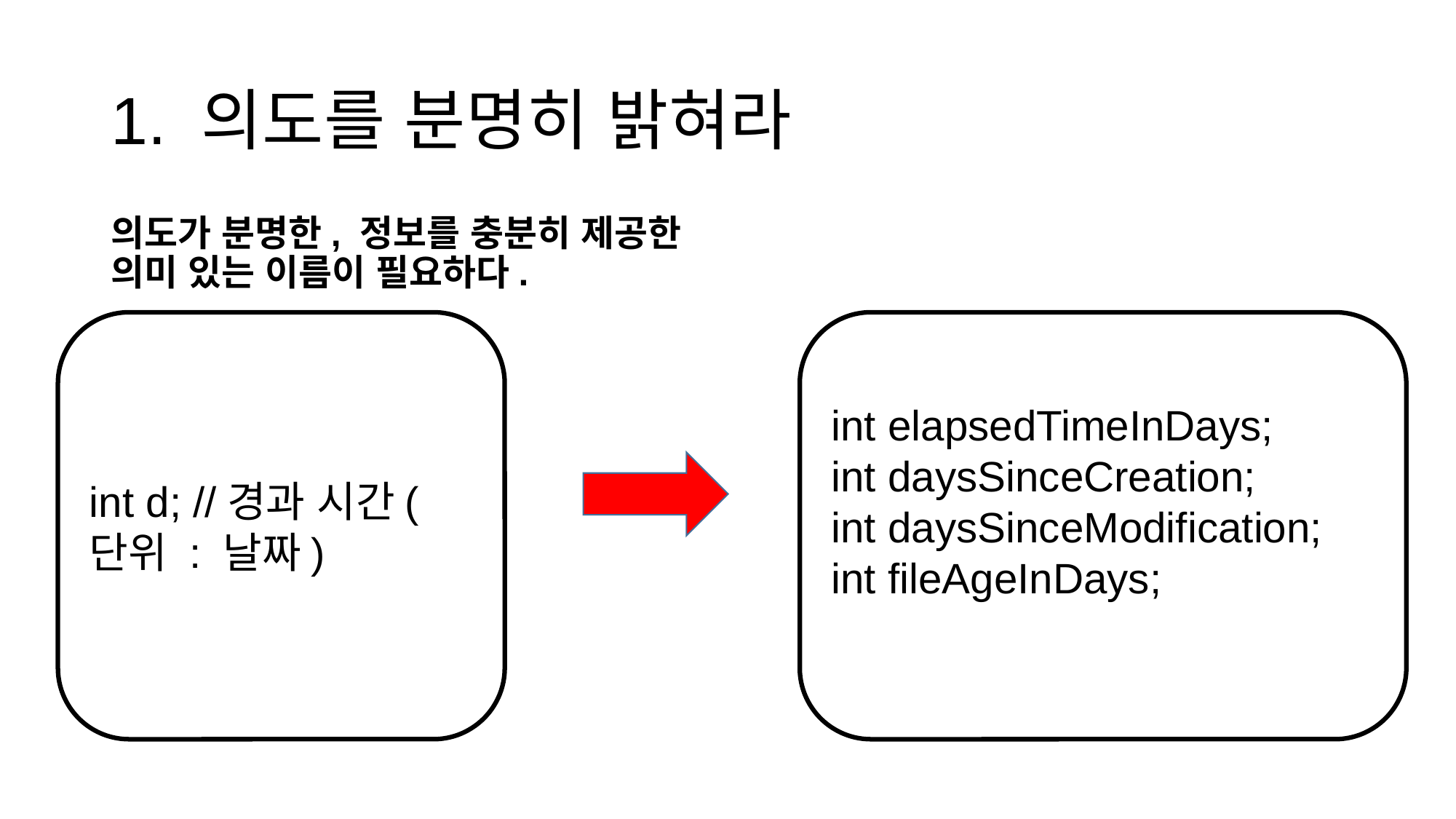

# 1. 의도를 분명히 밝혀라

의도가 분명한, 정보를 충분히 제공한 의미 있는 이름이 필요하다.
int d; //경과 시간(단위 : 날짜)
int elapsedTimeInDays;
int daysSinceCreation;
int daysSinceModification;
int fileAgeInDays;